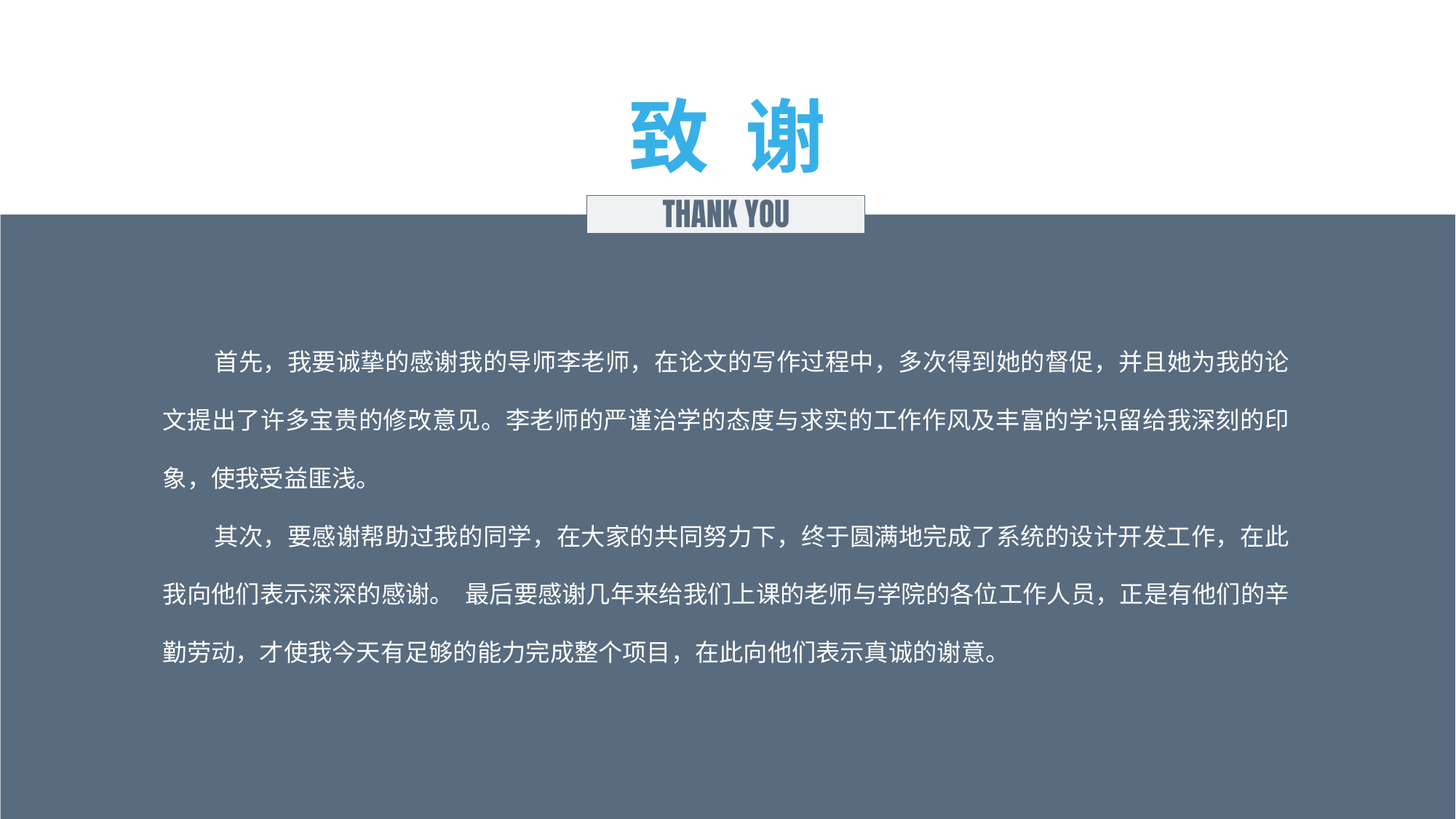

致  谢
THANK YOU

首先，我要诚挚的感谢我的导师李老师，在论文的写作过程中，多次得到她的督促，并且她为我的论文提出了许多宝贵的修改意见。李老师的严谨治学的态度与求实的工作作风及丰富的学识留给我深刻的印象，使我受益匪浅。
其次，要感谢帮助过我的同学，在大家的共同努力下，终于圆满地完成了系统的设计开发工作，在此我向他们表示深深的感谢。  最后要感谢几年来给我们上课的老师与学院的各位工作人员，正是有他们的辛勤劳动，才使我今天有足够的能力完成整个项目，在此向他们表示真诚的谢意。